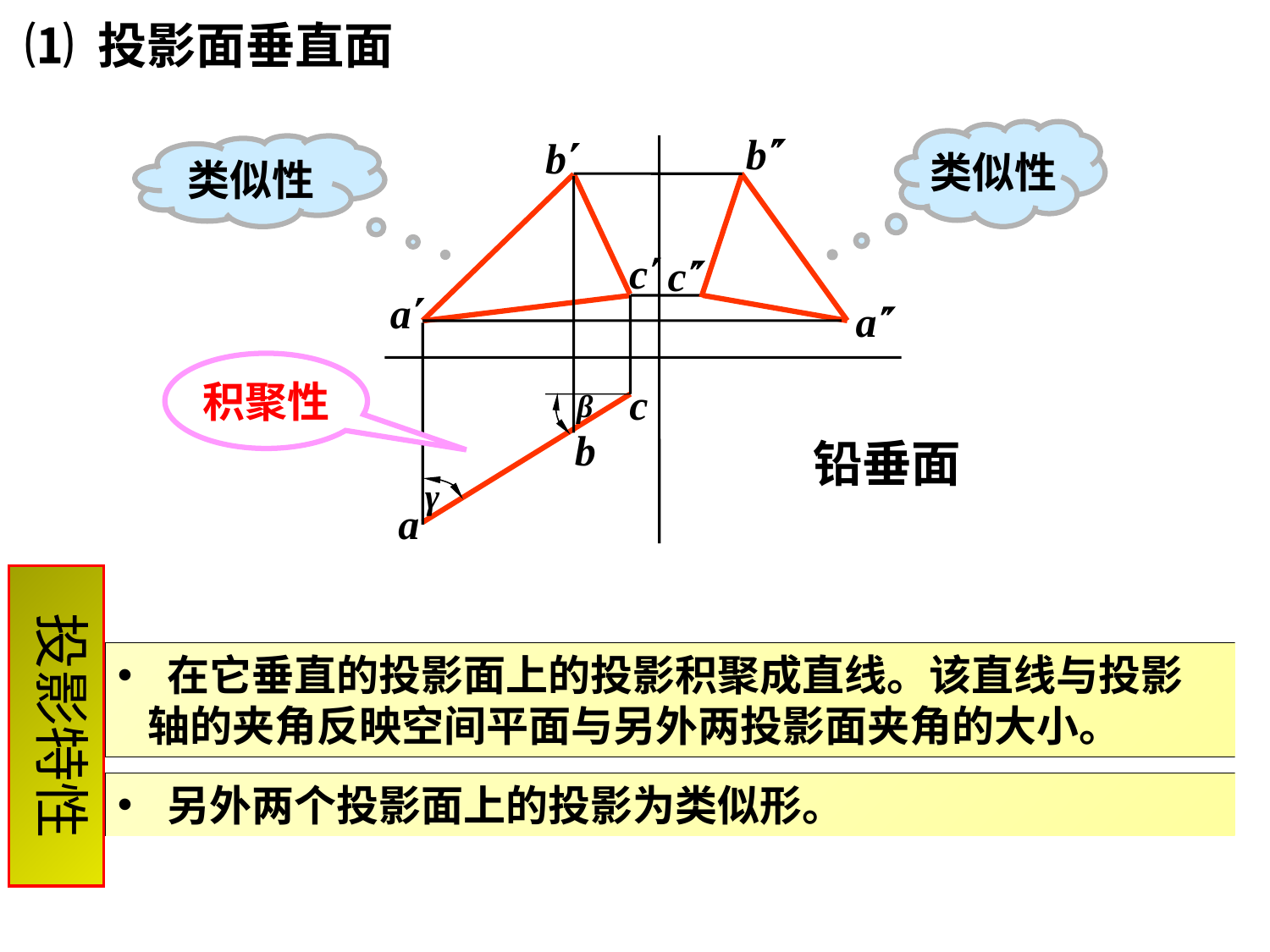

⑴ 投影面垂直面
b″
类似性
b′

类似性

c′
c″
a′
a″

积聚性

c
β

b
铅垂面
γ

a
投影特性
 在它垂直的投影面上的投影积聚成直线。该直线与投影轴的夹角反映空间平面与另外两投影面夹角的大小。
 另外两个投影面上的投影为类似形。